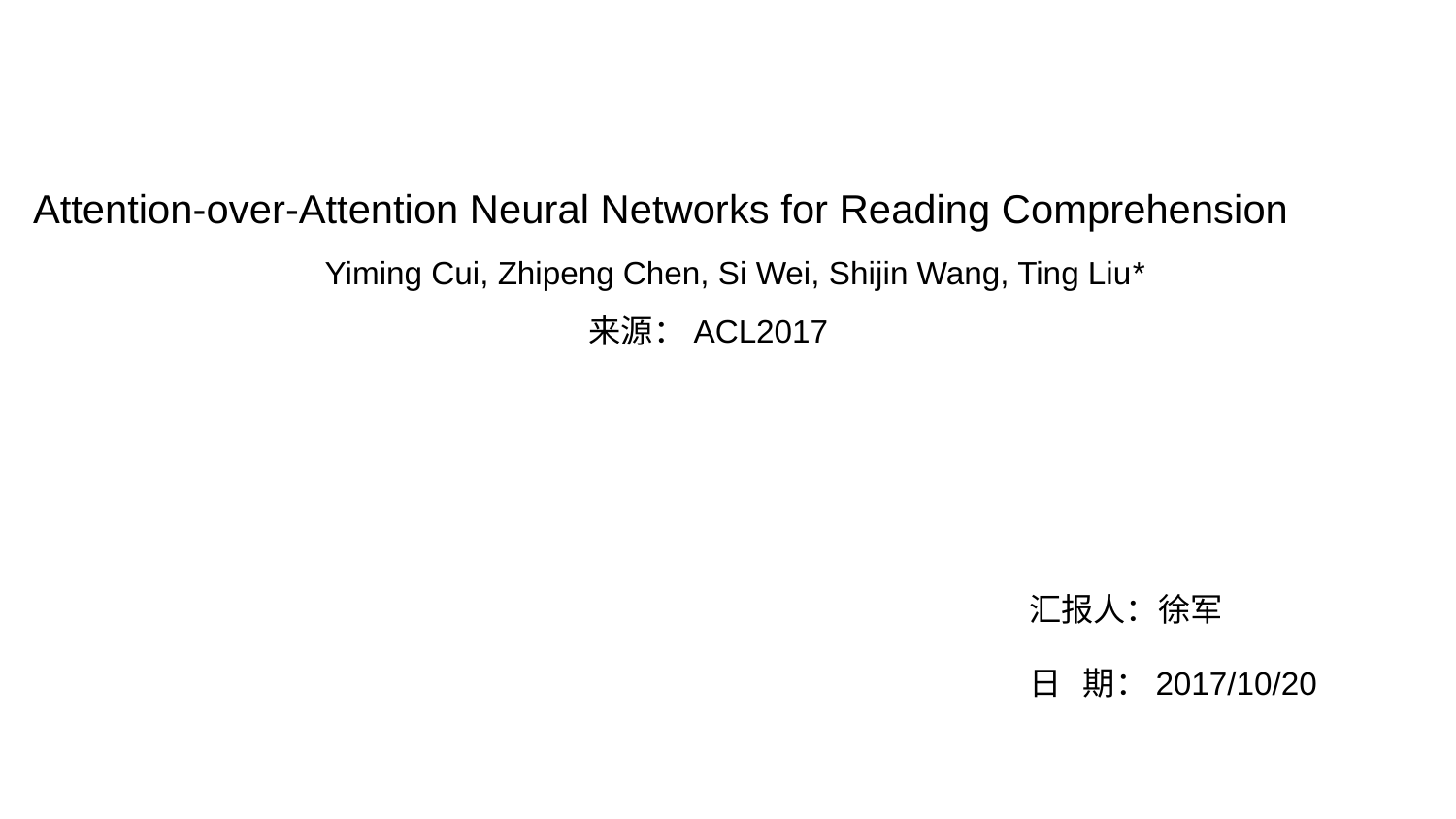

Attention-over-Attention Neural Networks for Reading Comprehension
Yiming Cui, Zhipeng Chen, Si Wei, Shijin Wang, Ting Liu*
来源：ACL2017
汇报人：徐军
日   期：2017/10/20